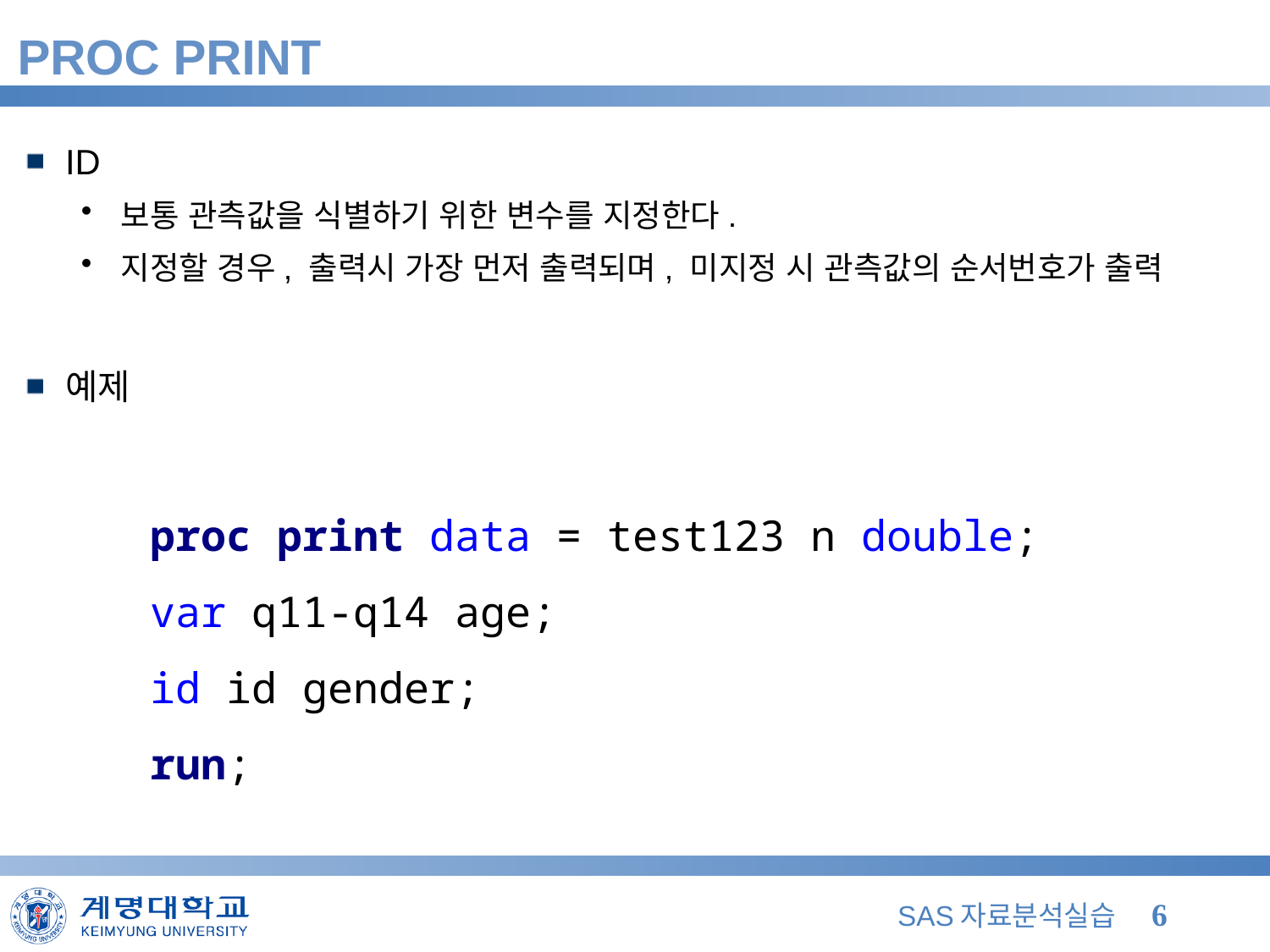

# PROC PRINT
ID
보통 관측값을 식별하기 위한 변수를 지정한다.
지정할 경우, 출력시 가장 먼저 출력되며, 미지정 시 관측값의 순서번호가 출력

예제
proc print data = test123 n double;
var q11-q14 age;
id id gender;
run;